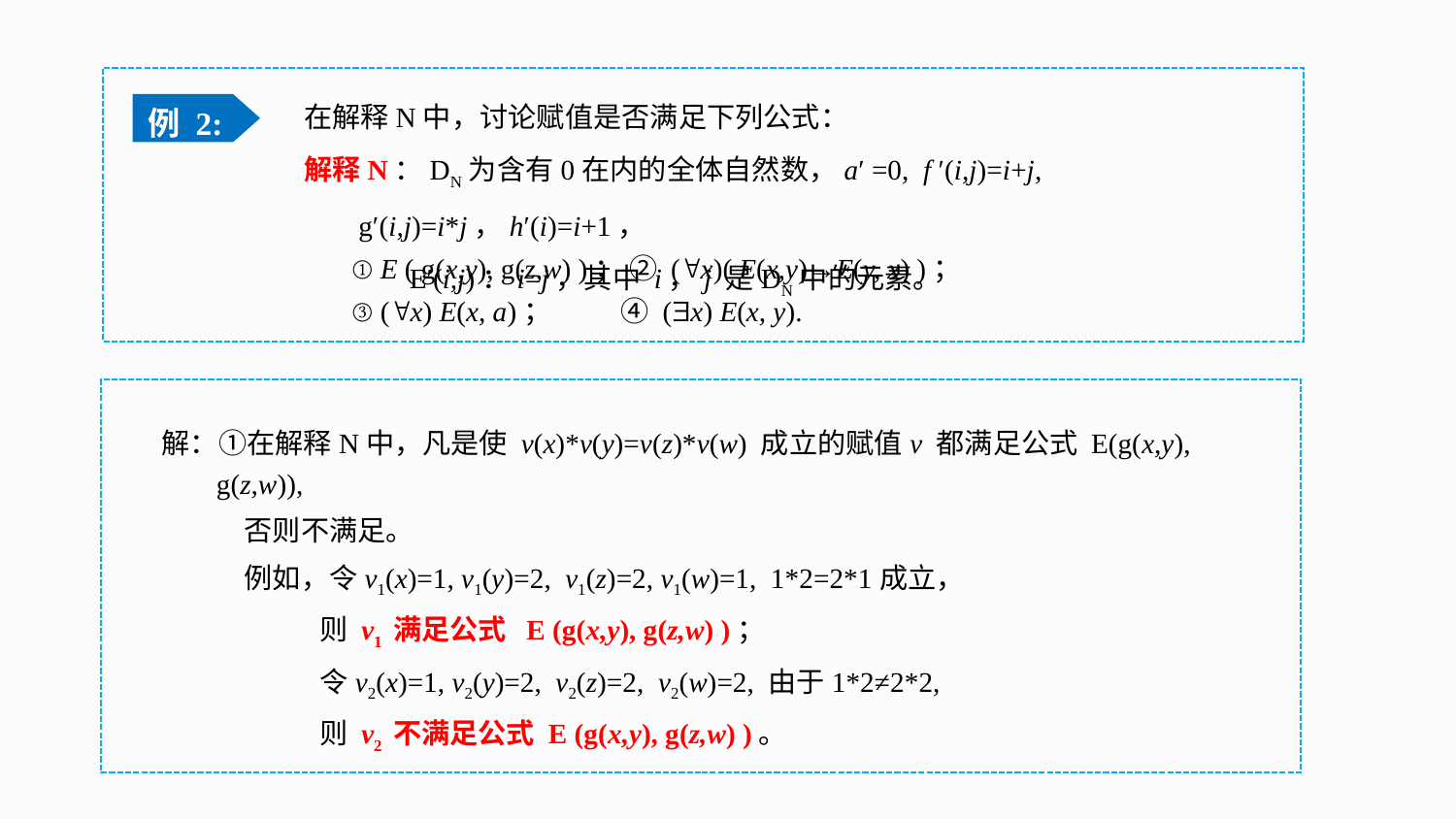

在解释N中，讨论赋值是否满足下列公式：
解释N：DN为含有0在内的全体自然数，aʹ =0,  f ʹ(i,j)=i+j, gʹ(i,j)=i*j，hʹ(i)=i+1，
               Eʹ(i,j)：i=j，其中 i，j 是DN中的元素。
例 2:

① E ( g(x,y), g(z,w) )； ② (∀x)( E(x,y)→E(y, x) )；
③ (∀x) E(x, a)；           ④ (∃x) E(x, y).

解：①在解释N中，凡是使 v(x)*v(y)=v(z)*v(w) 成立的赋值v 都满足公式 E(g(x,y), g(z,w)),
            否则不满足。
            例如，令v1(x)=1, v1(y)=2,  v1(z)=2, v1(w)=1,  1*2=2*1成立，
                        则 v1 满足公式  E (g(x,y), g(z,w) )；
                        令v2(x)=1, v2(y)=2,  v2(z)=2,  v2(w)=2, 由于1*2≠2*2,
                        则 v2 不满足公式 E (g(x,y), g(z,w) )。